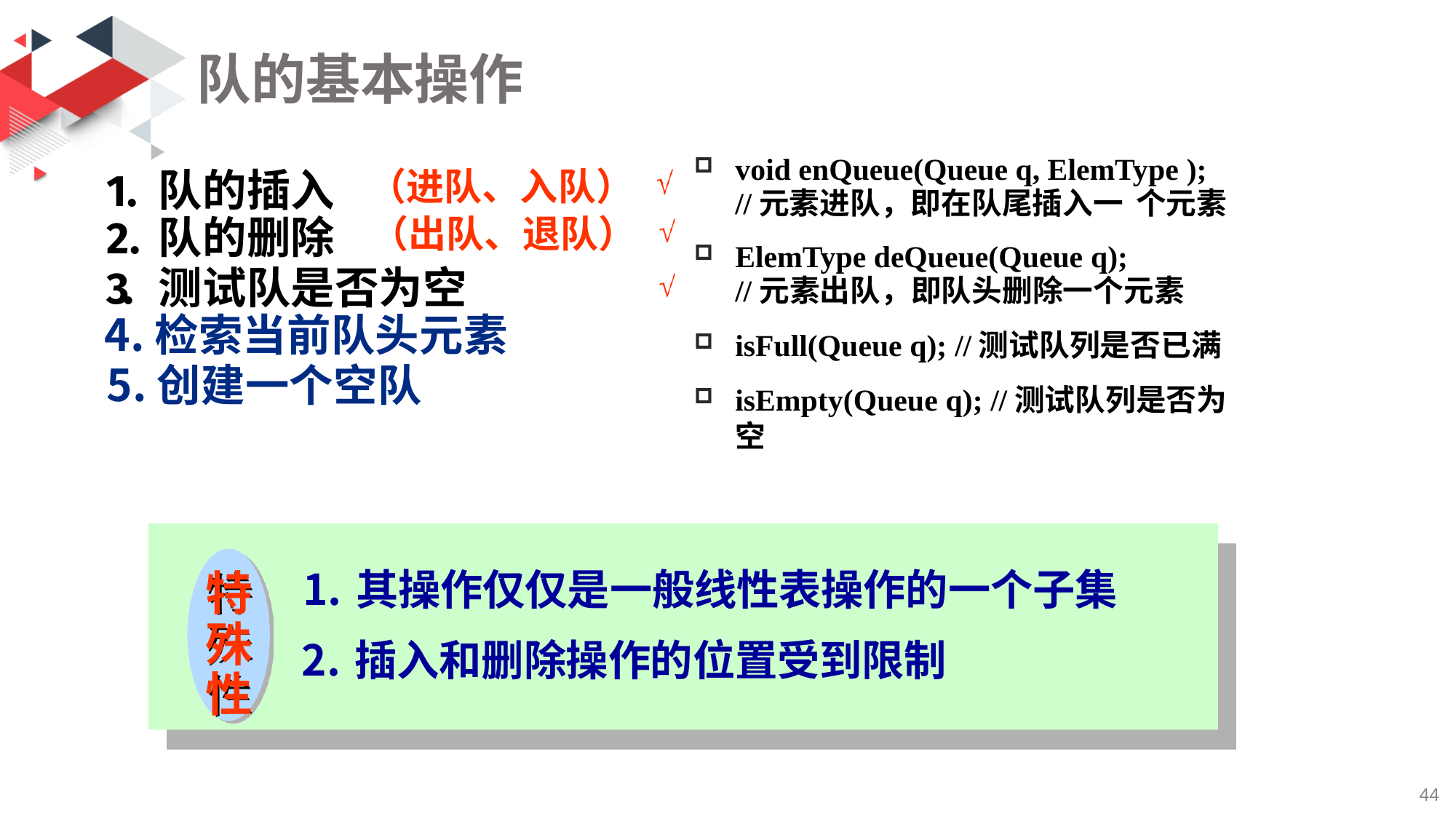

# 队的基本操作
void enQueue(Queue q, ElemType );
//元素进队，即在队尾插入一 个元素
ElemType deQueue(Queue q);
//元素出队，即队头删除一个元素
isFull(Queue q); //测试队列是否已满
isEmpty(Queue q); //测试队列是否为空
1.	队的插入
（进队、入队）
（出队、退队）

2.	队的删除

3.	测试队是否为空

检索当前队头元素
创建一个空队

其操作仅仅是一般线性表操作的一个子集
插入和删除操作的位置受到限制

特 殊 性
44